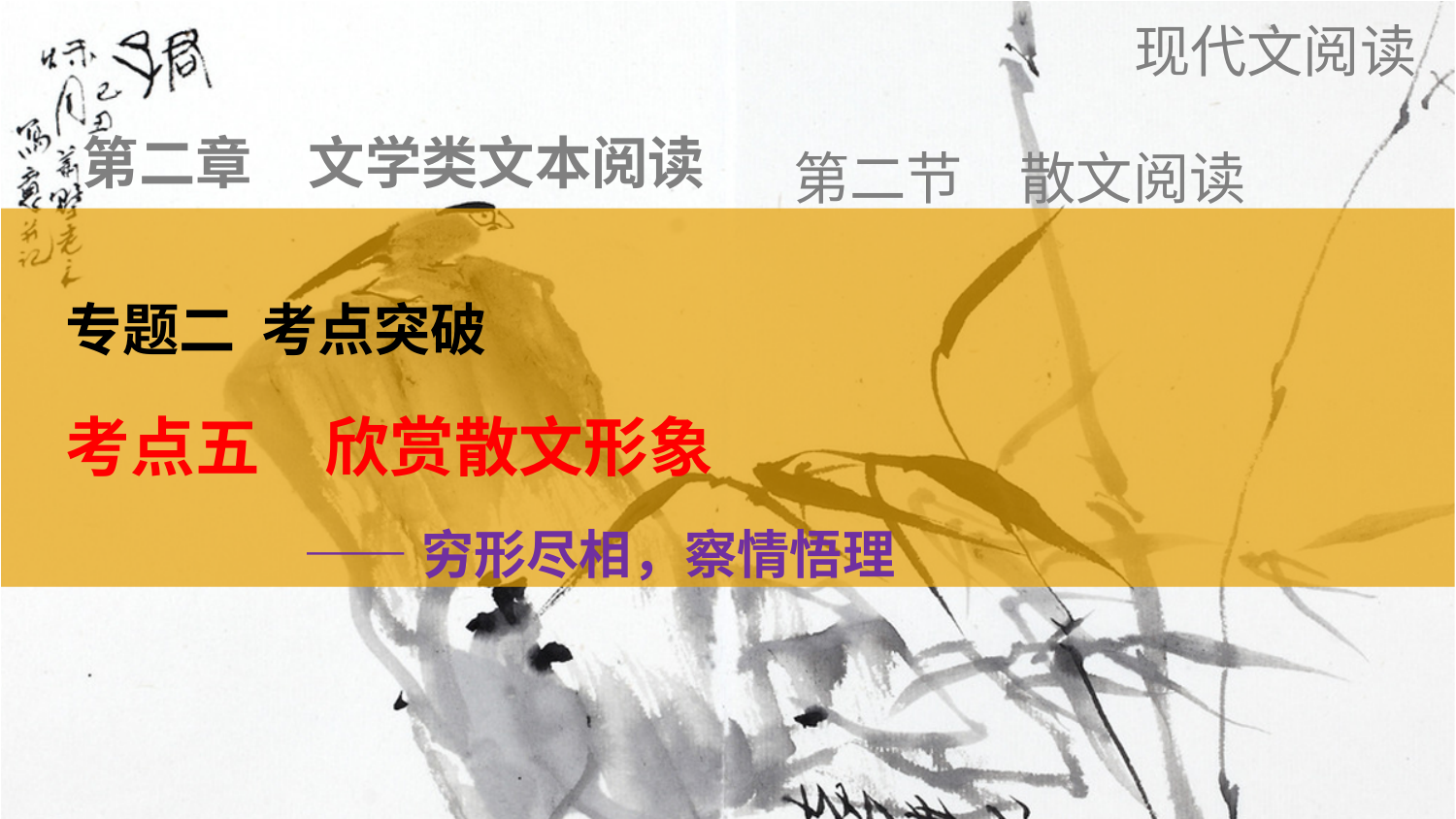

现代文阅读
第二章　文学类文本阅读
第二节　散文阅读
专题二  考点突破
考点五　欣赏散文形象
                    ——穷形尽相，察情悟理